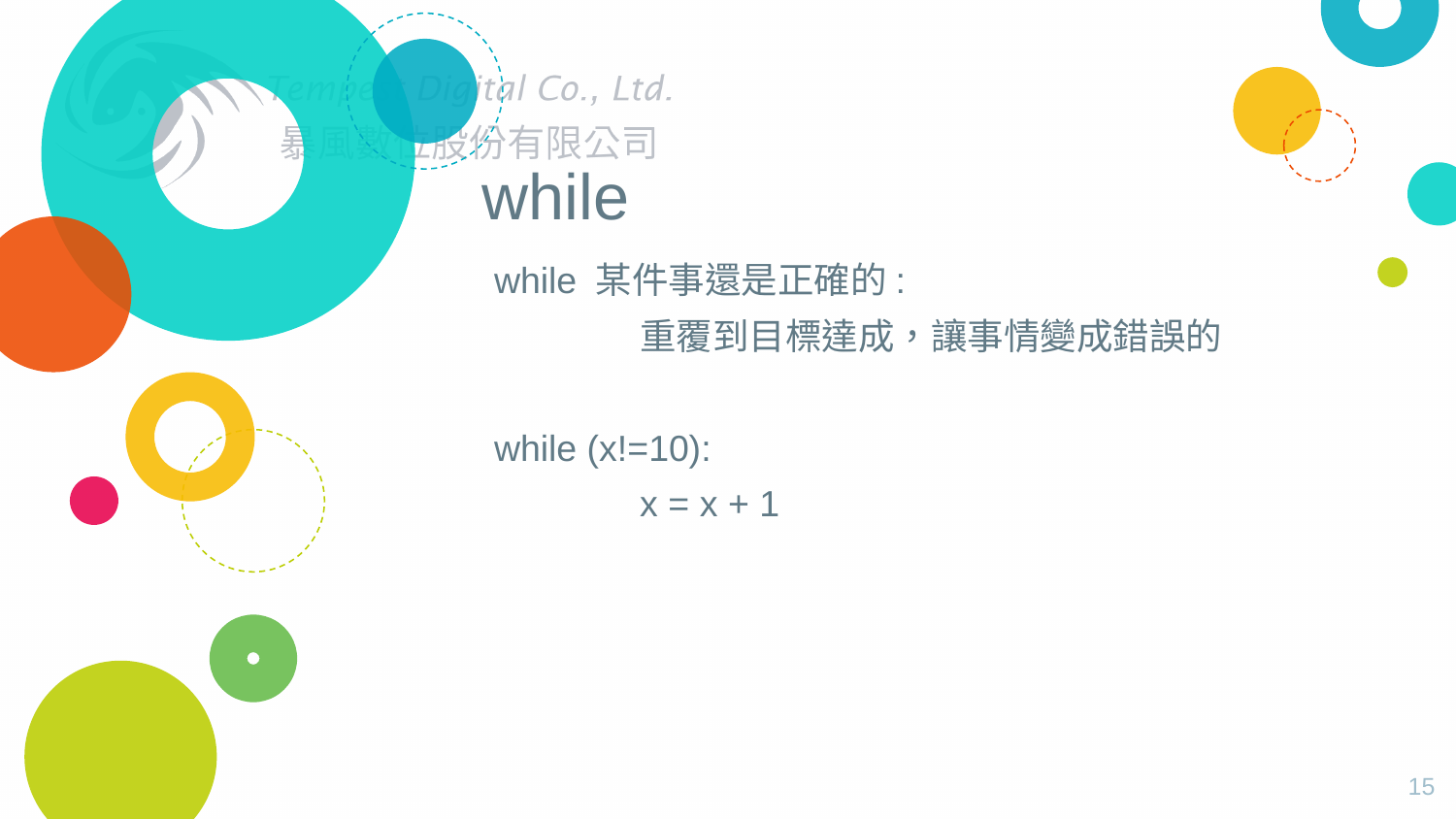

# while
while 某件事還是正確的:
	重覆到目標達成，讓事情變成錯誤的

while (x!=10):
	x = x + 1
15